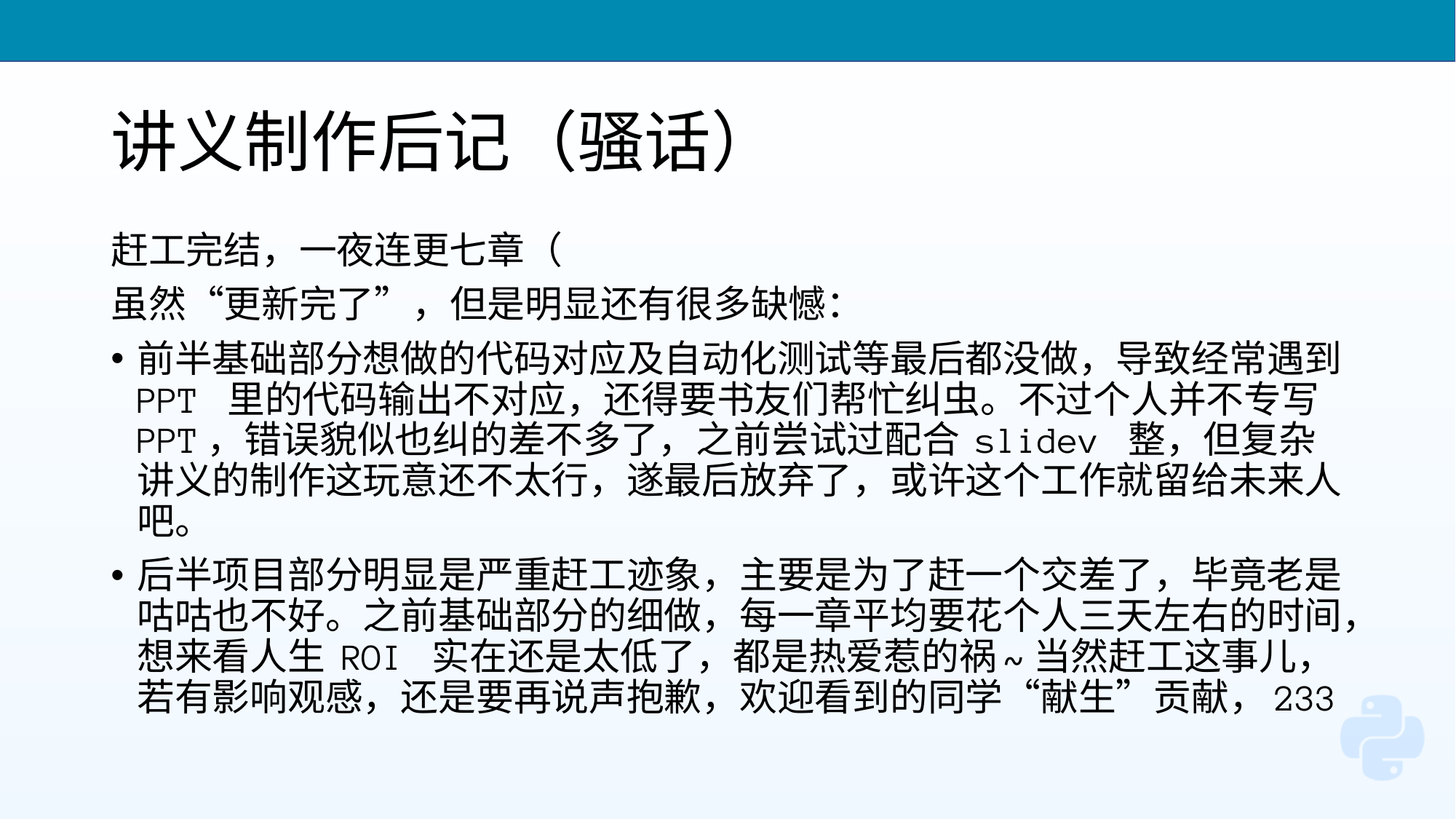

# 讲义制作后记（骚话）
赶工完结，一夜连更七章（
虽然“更新完了”，但是明显还有很多缺憾：
前半基础部分想做的代码对应及自动化测试等最后都没做，导致经常遇到 PPT 里的代码输出不对应，还得要书友们帮忙纠虫。不过个人并不专写 PPT，错误貌似也纠的差不多了，之前尝试过配合 slidev 整，但复杂讲义的制作这玩意还不太行，遂最后放弃了，或许这个工作就留给未来人吧。
后半项目部分明显是严重赶工迹象，主要是为了赶一个交差了，毕竟老是咕咕也不好。之前基础部分的细做，每一章平均要花个人三天左右的时间，想来看人生 ROI 实在还是太低了，都是热爱惹的祸~当然赶工这事儿，若有影响观感，还是要再说声抱歉，欢迎看到的同学“献生”贡献，233